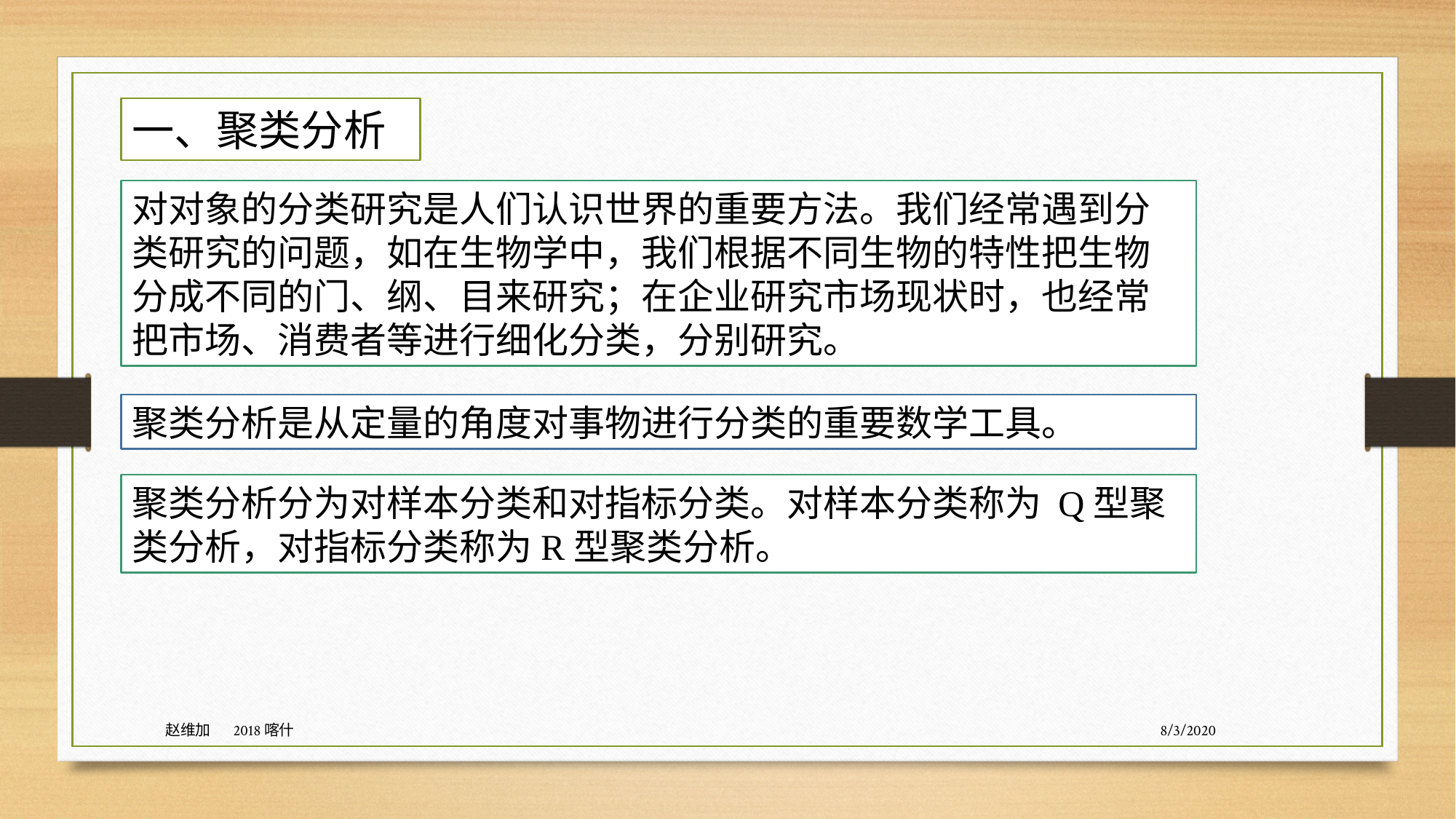

一、聚类分析
对对象的分类研究是人们认识世界的重要方法。我们经常遇到分类研究的问题，如在生物学中，我们根据不同生物的特性把生物分成不同的门、纲、目来研究；在企业研究市场现状时，也经常把市场、消费者等进行细化分类，分别研究。
聚类分析是从定量的角度对事物进行分类的重要数学工具。
聚类分析分为对样本分类和对指标分类。对样本分类称为 Q型聚类分析，对指标分类称为R型聚类分析。
赵维加    2018喀什
8/3/2020